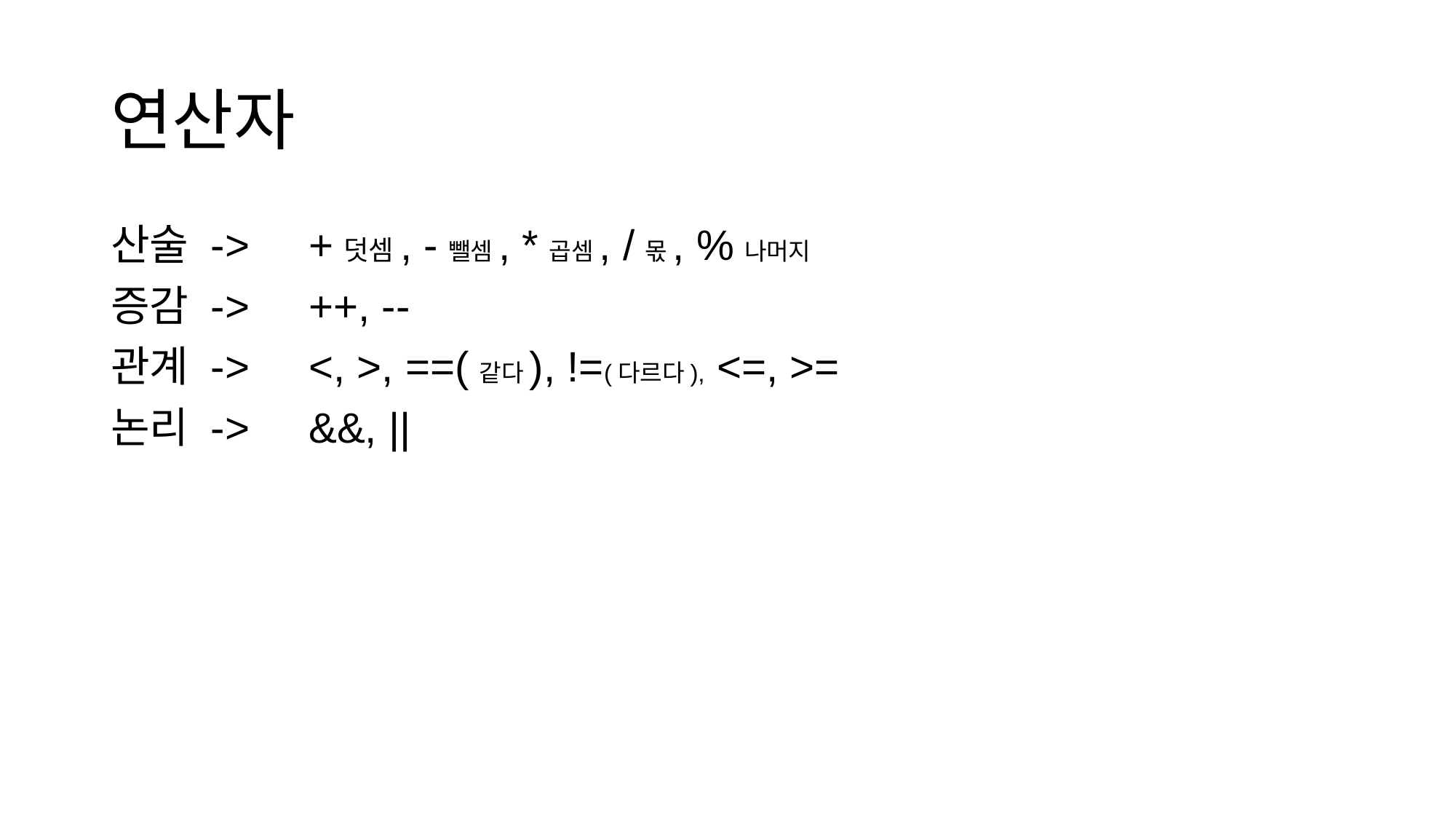

# 연산자
산술 ->     +덧셈, -뺄셈, *곱셈, /몫, %나머지
증감 ->     ++, --
관계 ->     <, >, ==(같다), !=(다르다), <=, >=
논리 ->     &&, ||